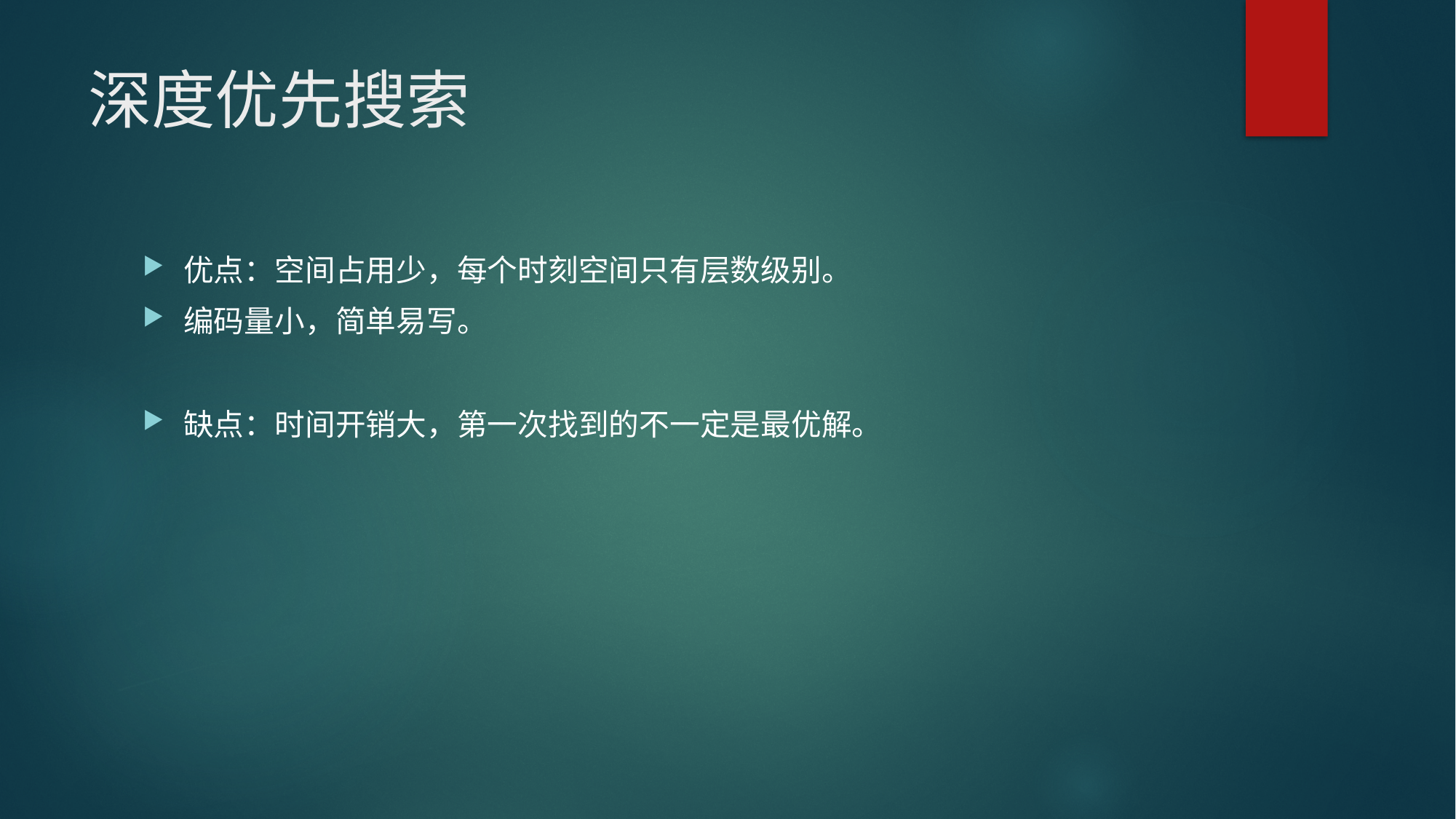

# 深度优先搜索
优点：空间占用少，每个时刻空间只有层数级别。
编码量小，简单易写。

缺点：时间开销大，第一次找到的不一定是最优解。